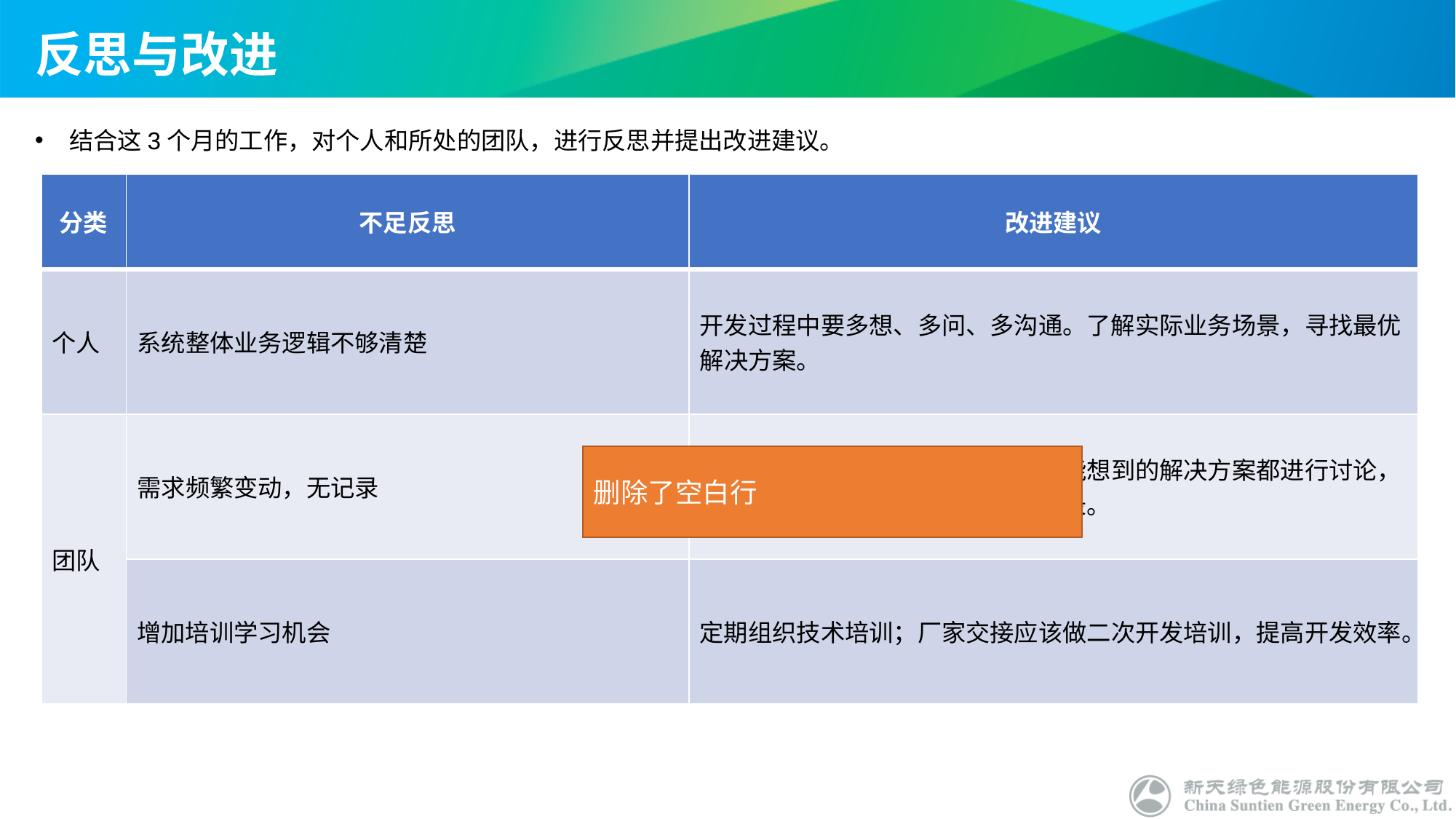

反思与改进
结合这3个月的工作，对个人和所处的团队，进行反思并提出改进建议。
| 分类 | 不足反思 | 改进建议 |
| --- | --- | --- |
| 个人 | 系统整体业务逻辑不够清楚 | 开发过程中要多想、多问、多沟通。了解实际业务场景，寻找最优解决方案。 |
| 团队 | 需求频繁变动，无记录 | 开会讨论需求，把能想到的问题，能想到的解决方案都进行讨论，最后确定出最优方案。形成文字记录。 |
|  | 增加培训学习机会 | 定期组织技术培训；厂家交接应该做二次开发培训，提高开发效率。 |
删除了空白行